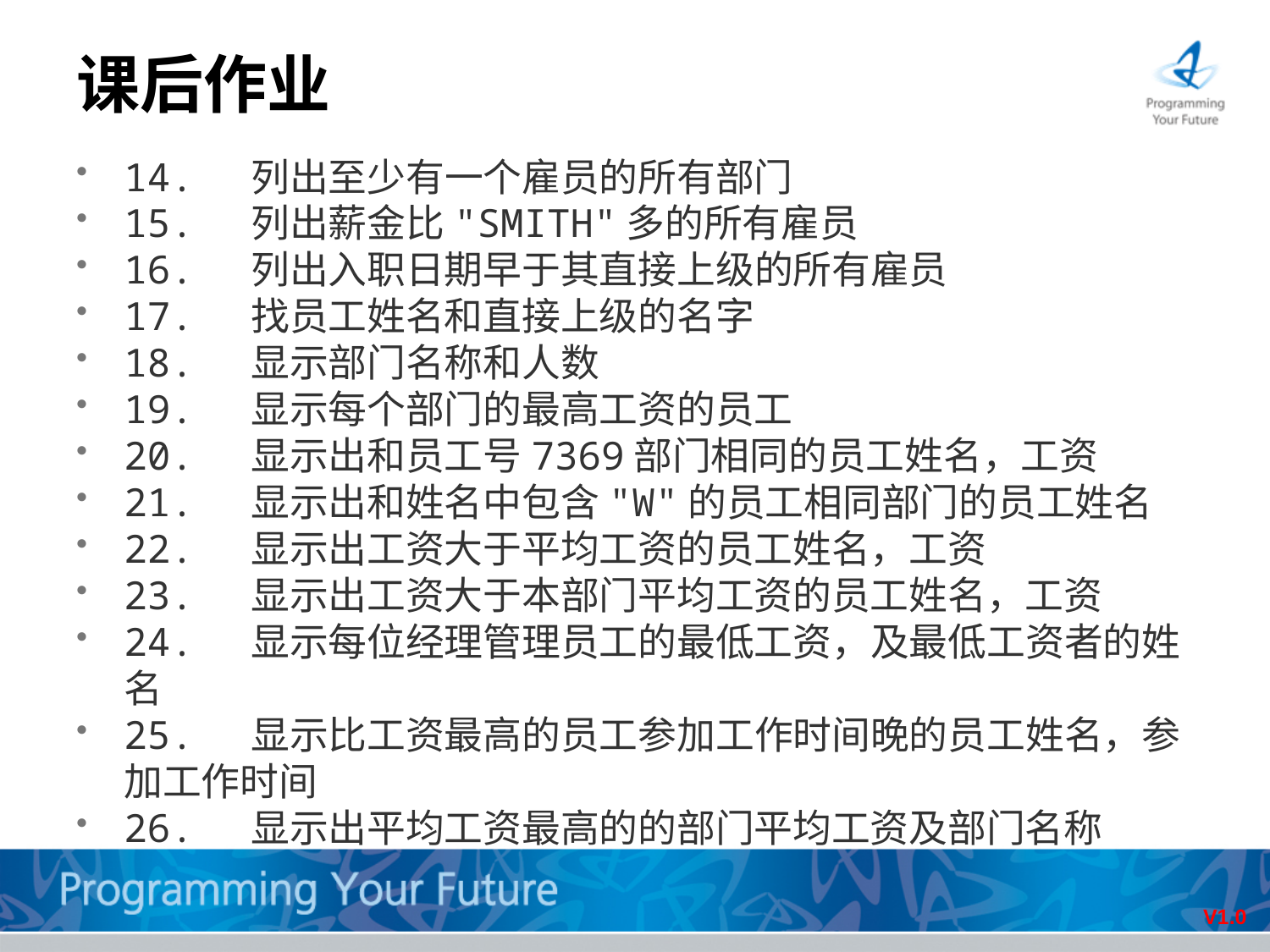

课后作业
14.	列出至少有一个雇员的所有部门
15.	列出薪金比"SMITH"多的所有雇员
16.	列出入职日期早于其直接上级的所有雇员
17.	找员工姓名和直接上级的名字
18.	显示部门名称和人数
19.	显示每个部门的最高工资的员工
20.	显示出和员工号7369部门相同的员工姓名，工资
21.	显示出和姓名中包含"W"的员工相同部门的员工姓名
22.	显示出工资大于平均工资的员工姓名，工资
23.	显示出工资大于本部门平均工资的员工姓名，工资
24.	显示每位经理管理员工的最低工资，及最低工资者的姓名
25.	显示比工资最高的员工参加工作时间晚的员工姓名，参加工作时间
26.	显示出平均工资最高的的部门平均工资及部门名称